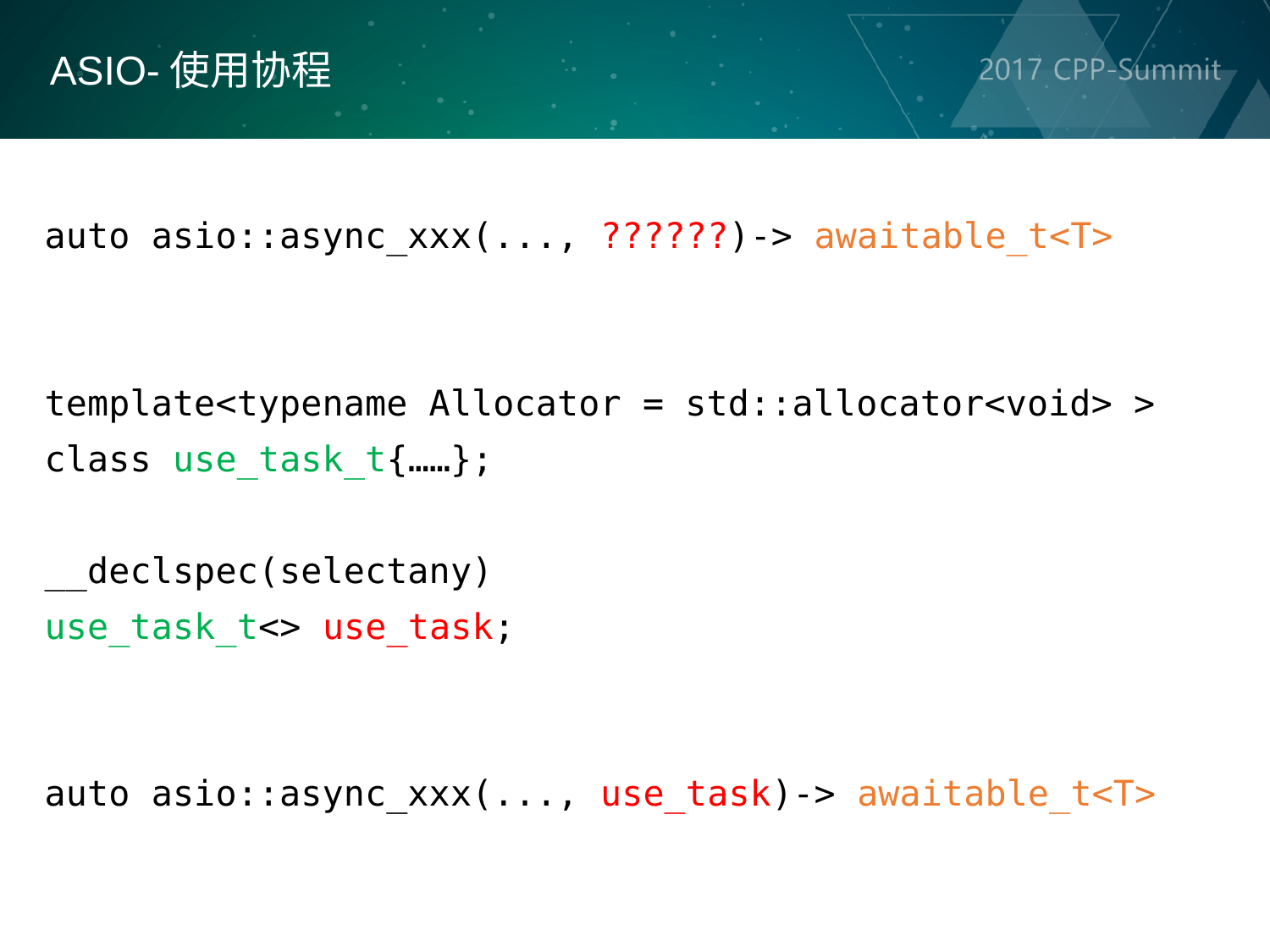

ASIO-使用协程

auto asio::async_xxx(..., ??????)-> awaitable_t<T>

template<typename Allocator = std::allocator<void> >
class use_task_t{……};

__declspec(selectany)
use_task_t<> use_task;

auto asio::async_xxx(..., use_task)-> awaitable_t<T>